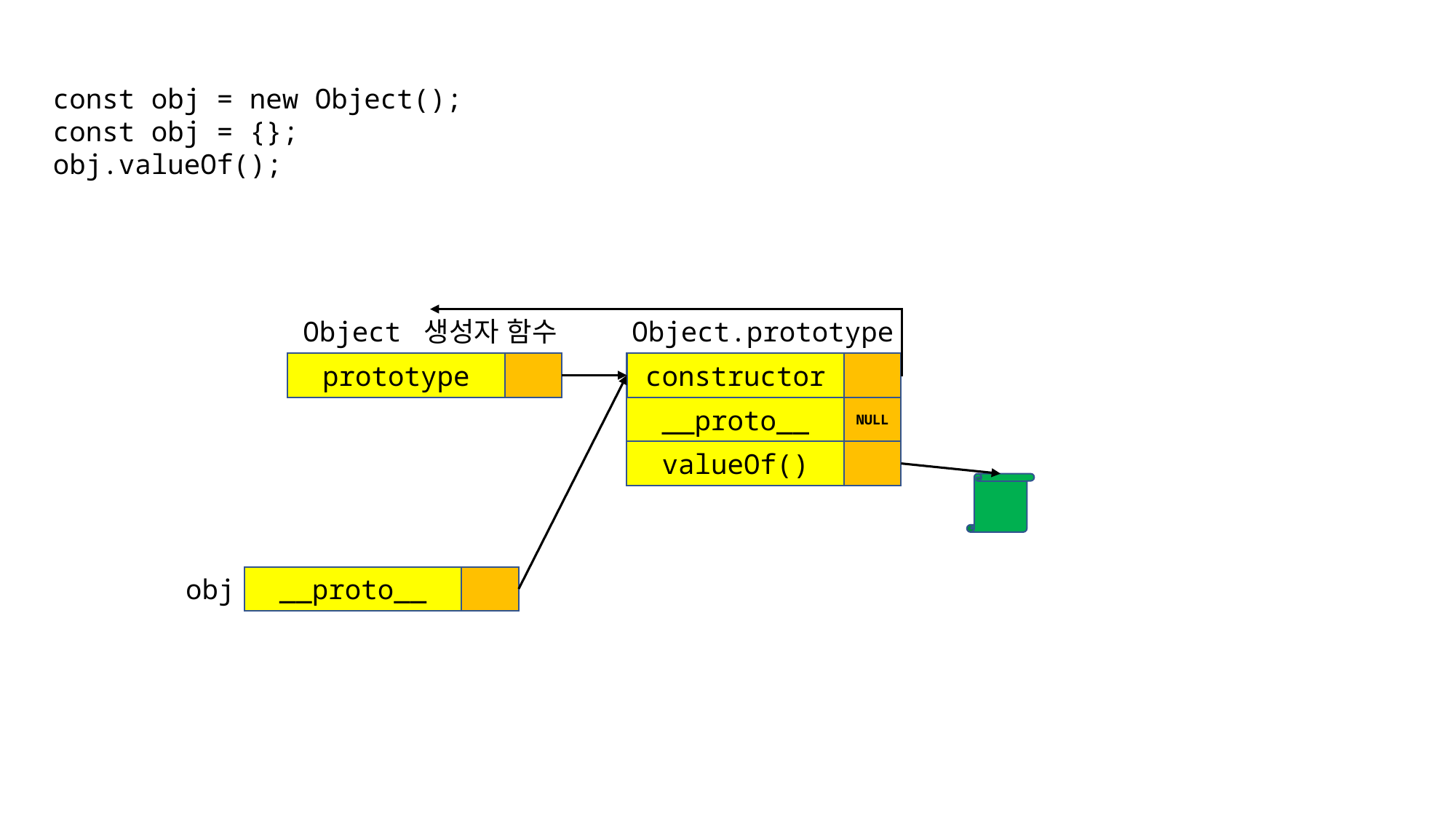

const obj = new Object();
const obj = {};
obj.valueOf();
Object 생성자 함수
Object.prototype
prototype

constructor

__proto__
NULL
valueOf()

obj
__proto__